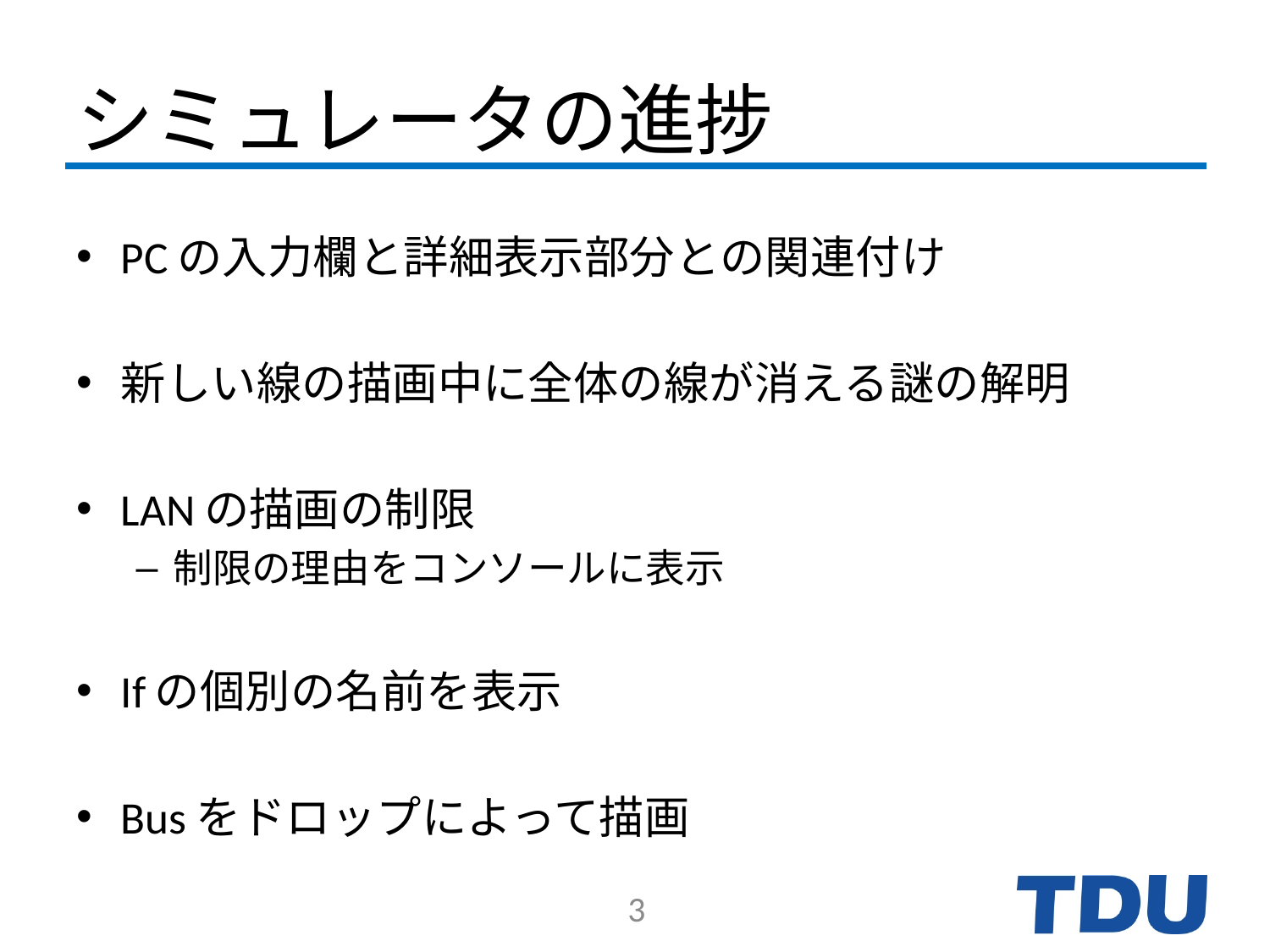

# シミュレータの進捗
PCの入力欄と詳細表示部分との関連付け

新しい線の描画中に全体の線が消える謎の解明

LANの描画の制限
制限の理由をコンソールに表示

Ifの個別の名前を表示

Busをドロップによって描画

3